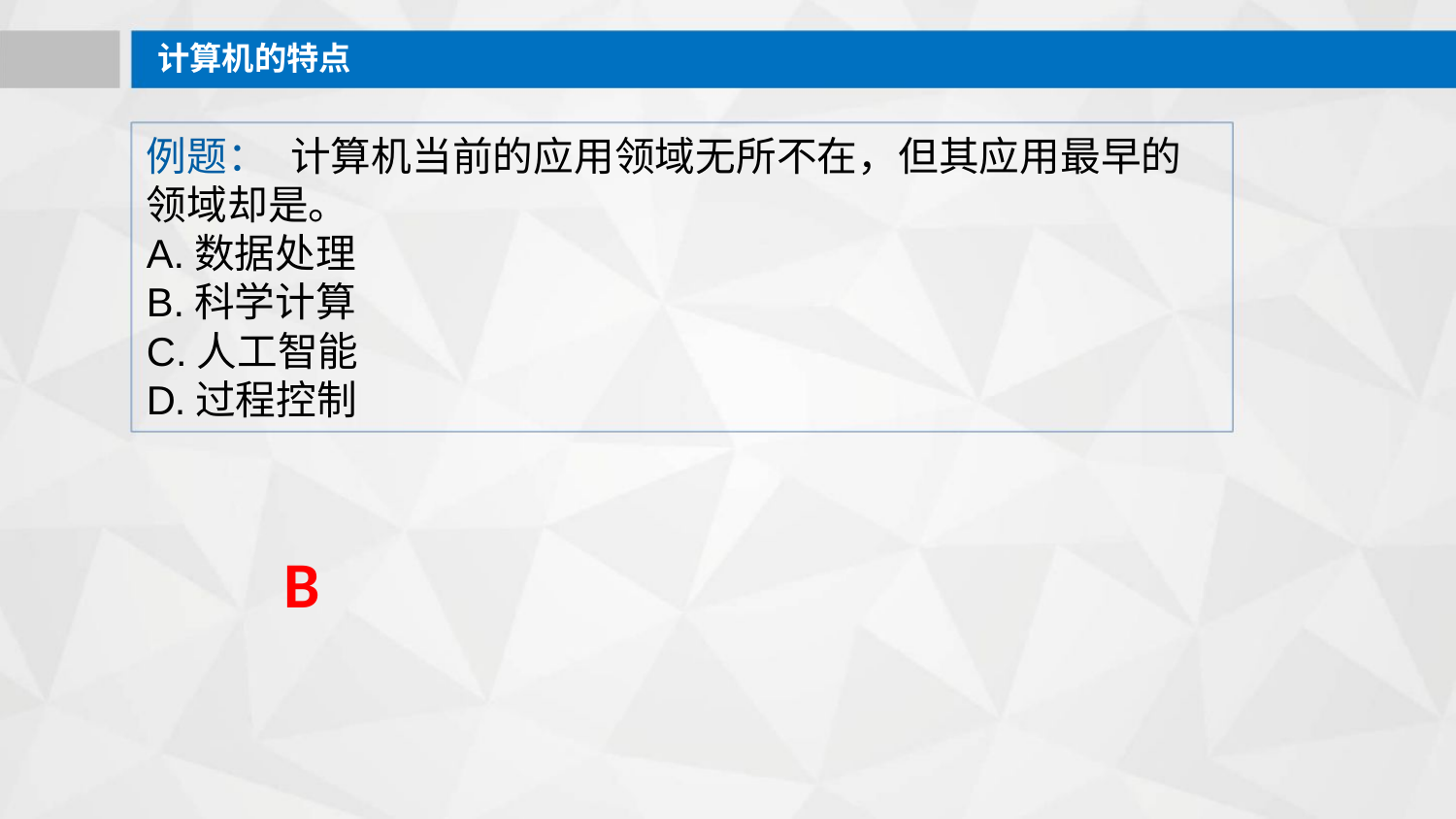

计算机的特点
例题： 计算机当前的应用领域无所不在，但其应用最早的
领域却是。
A.数据处理
B.科学计算
C.人工智能
D.过程控制
B